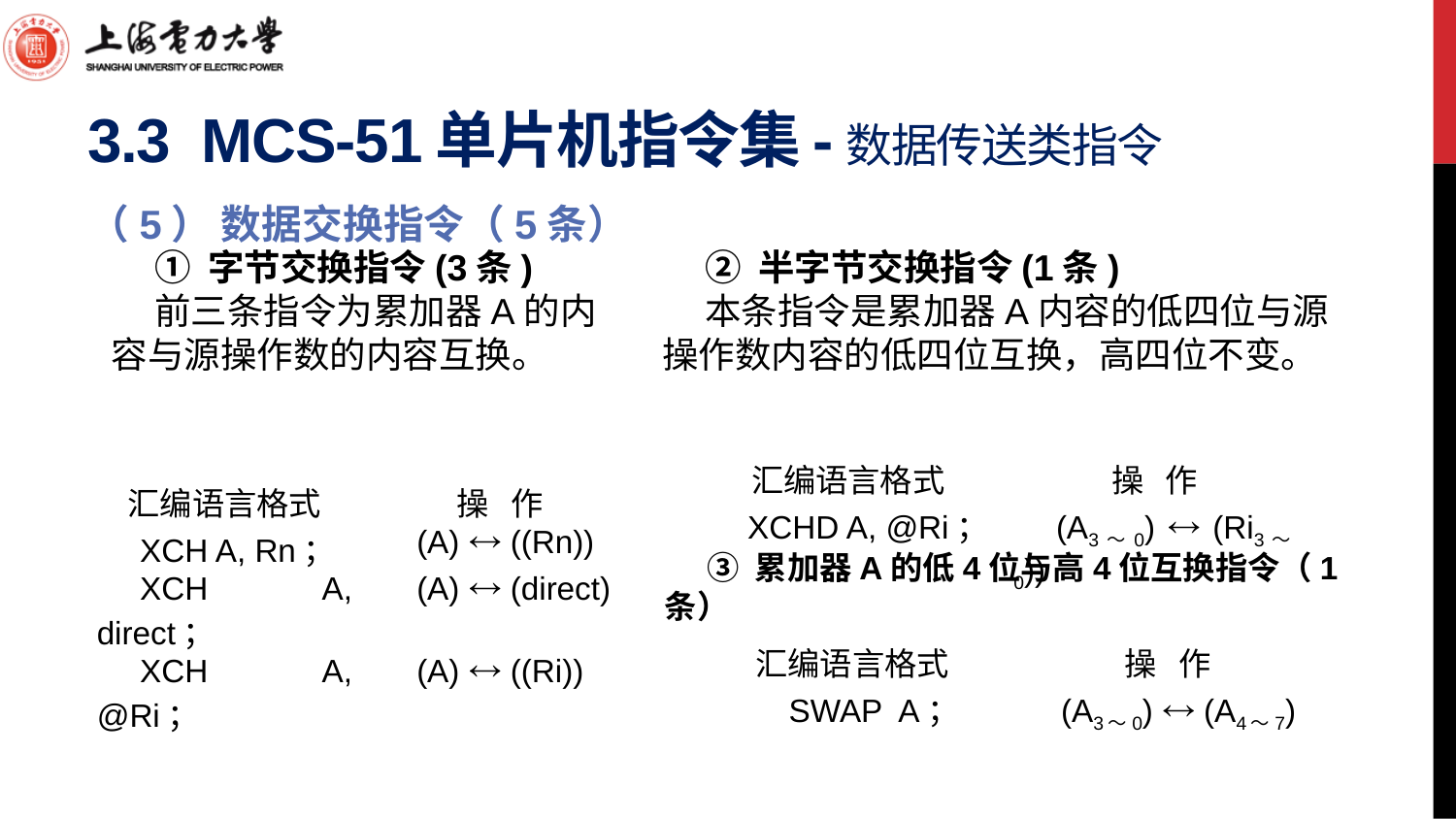

# 3.3  MCS-51单片机指令集-数据传送类指令
（5） 数据交换指令（5条）

① 字节交换指令(3条)
前三条指令为累加器A的内容与源操作数的内容互换。
② 半字节交换指令(1条)
本条指令是累加器A内容的低四位与源操作数内容的低四位互换，高四位不变。
| 汇编语言格式 | 操 作 |
| --- | --- |
| XCHD A, @Ri； | (A3～0) ↔ (Ri3～0)) |
| 汇编语言格式 | 操 作 |
| --- | --- |
| XCH A, Rn； | (A) ↔ ((Rn)) |
| XCH A, direct； | (A) ↔ (direct) |
| XCH A, @Ri； | (A) ↔ ((Ri)) |
③ 累加器A的低4位与高4位互换指令（1条）

| 汇编语言格式 | 操 作 |
| --- | --- |
| SWAP A； | (A3～0) ↔ (A4～7) |